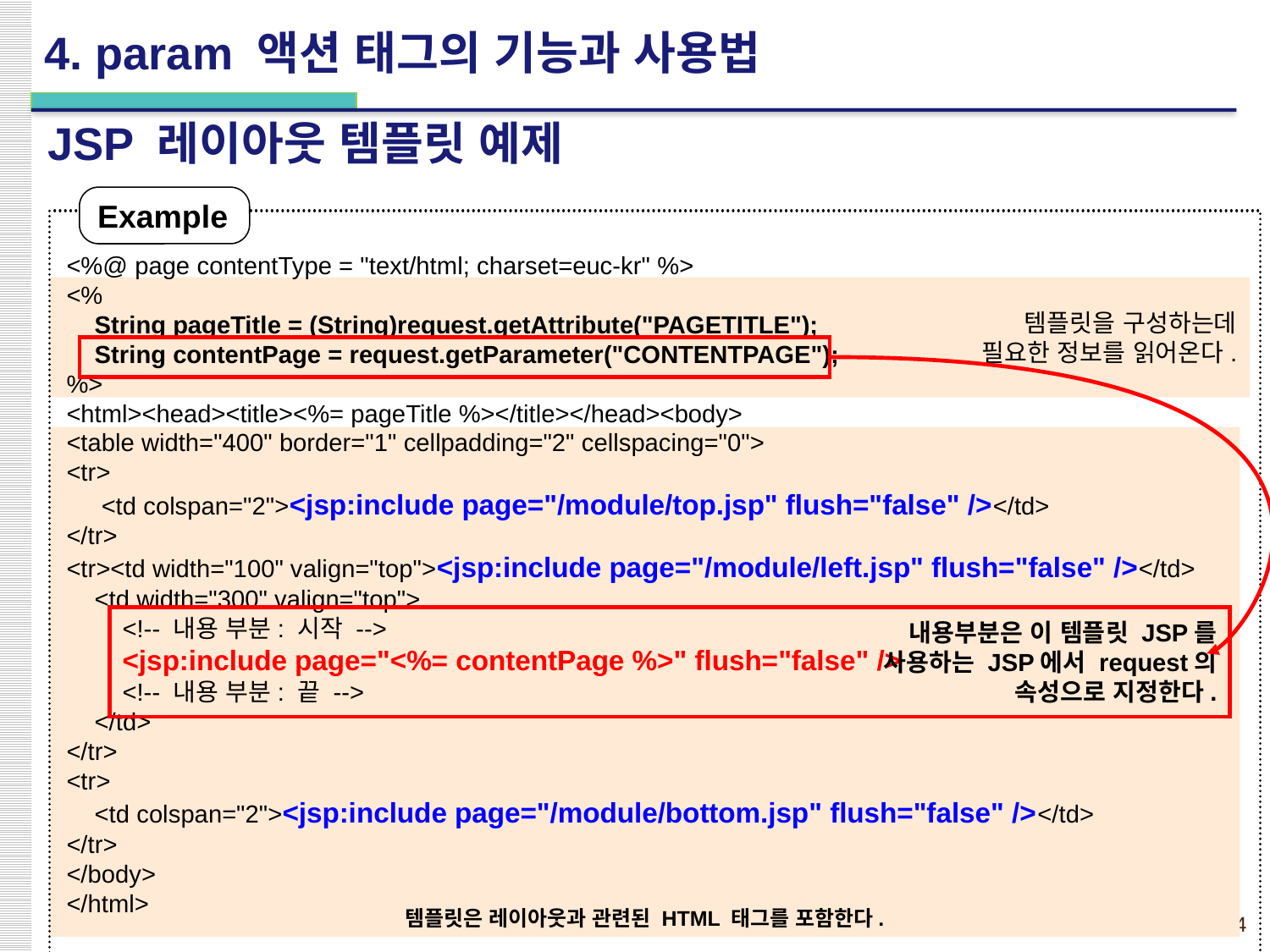

# 4. param 액션 태그의 기능과 사용법
JSP 레이아웃 템플릿 예제
Example

<%@ page contentType = "text/html; charset=euc-kr" %>
<%
    String pageTitle = (String)request.getAttribute("PAGETITLE");
    String contentPage = request.getParameter("CONTENTPAGE");
%>
<html><head><title><%= pageTitle %></title></head><body>
<table width="400" border="1" cellpadding="2" cellspacing="0">
<tr>
     <td colspan="2"><jsp:include page="/module/top.jsp" flush="false" /></td>
</tr>
<tr><td width="100" valign="top"><jsp:include page="/module/left.jsp" flush="false" /></td>
    <td width="300" valign="top">
        <!-- 내용 부분: 시작 -->
        <jsp:include page="<%= contentPage %>" flush="false" />
        <!-- 내용 부분: 끝 -->
    </td>
</tr>
<tr>
    <td colspan="2"><jsp:include page="/module/bottom.jsp" flush="false" /></td>
</tr>
</body>
</html>
템플릿을 구성하는데
필요한 정보를 읽어온다.

템플릿은 레이아웃과 관련된 HTML 태그를 포함한다.

내용부분은 이 템플릿 JSP를
사용하는 JSP에서 request의
속성으로 지정한다.